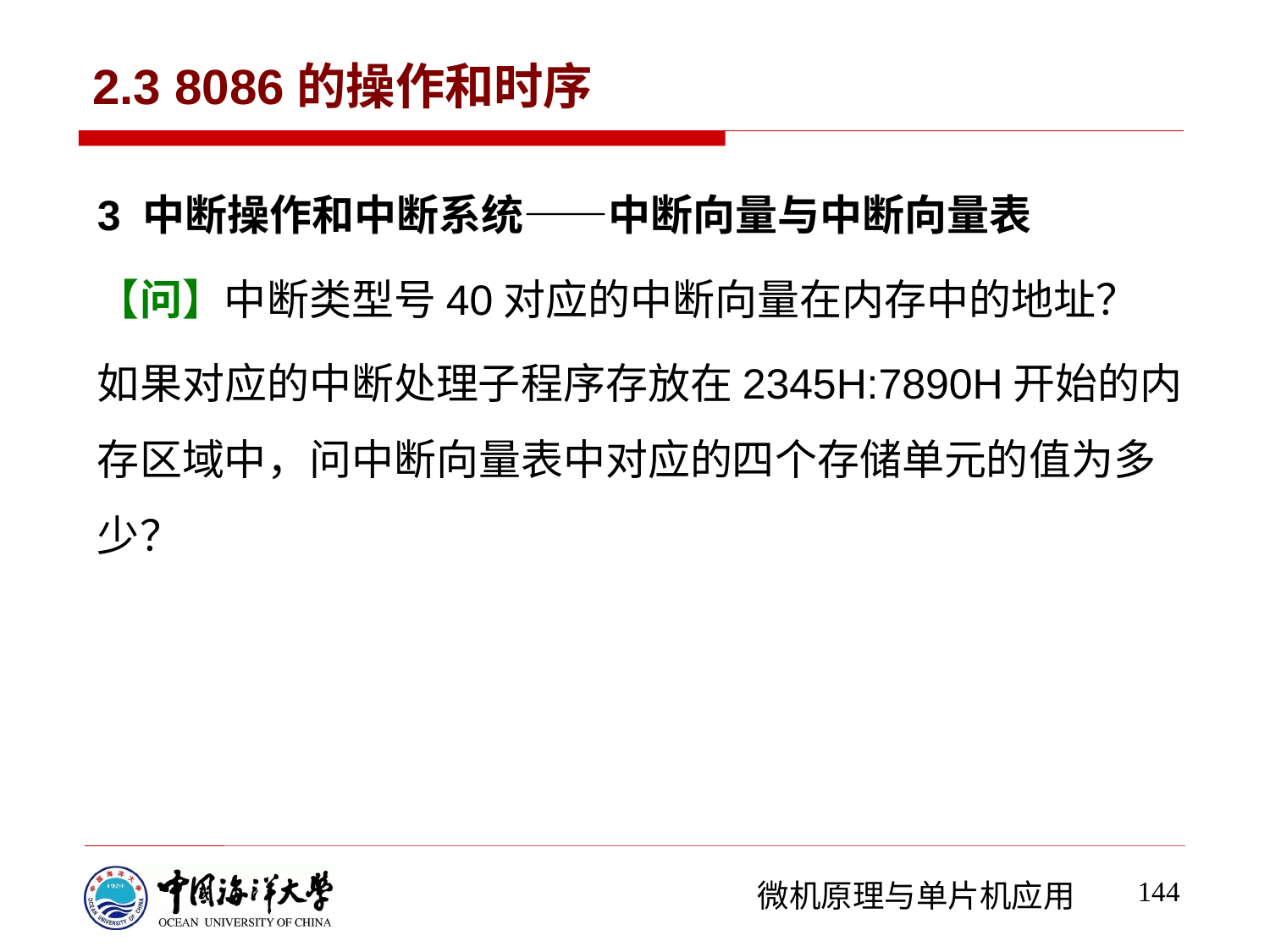

# 2.3 8086的操作和时序
3 中断操作和中断系统——中断向量与中断向量表
【问】中断类型号40对应的中断向量在内存中的地址？
如果对应的中断处理子程序存放在2345H:7890H开始的内存区域中，问中断向量表中对应的四个存储单元的值为多少？

144